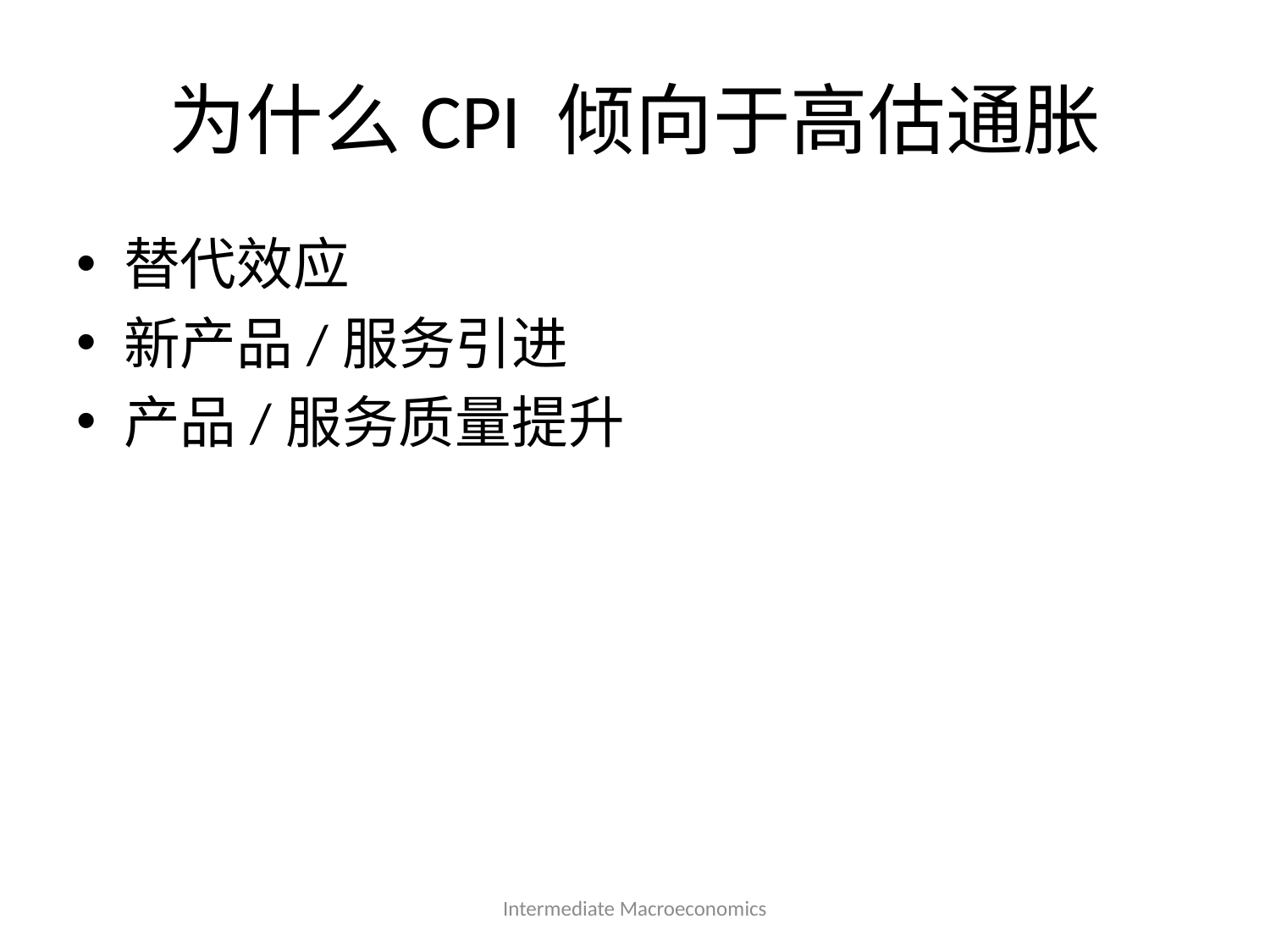

# 为什么CPI 倾向于高估通胀
替代效应
新产品/服务引进
产品/服务质量提升

Intermediate Macroeconomics